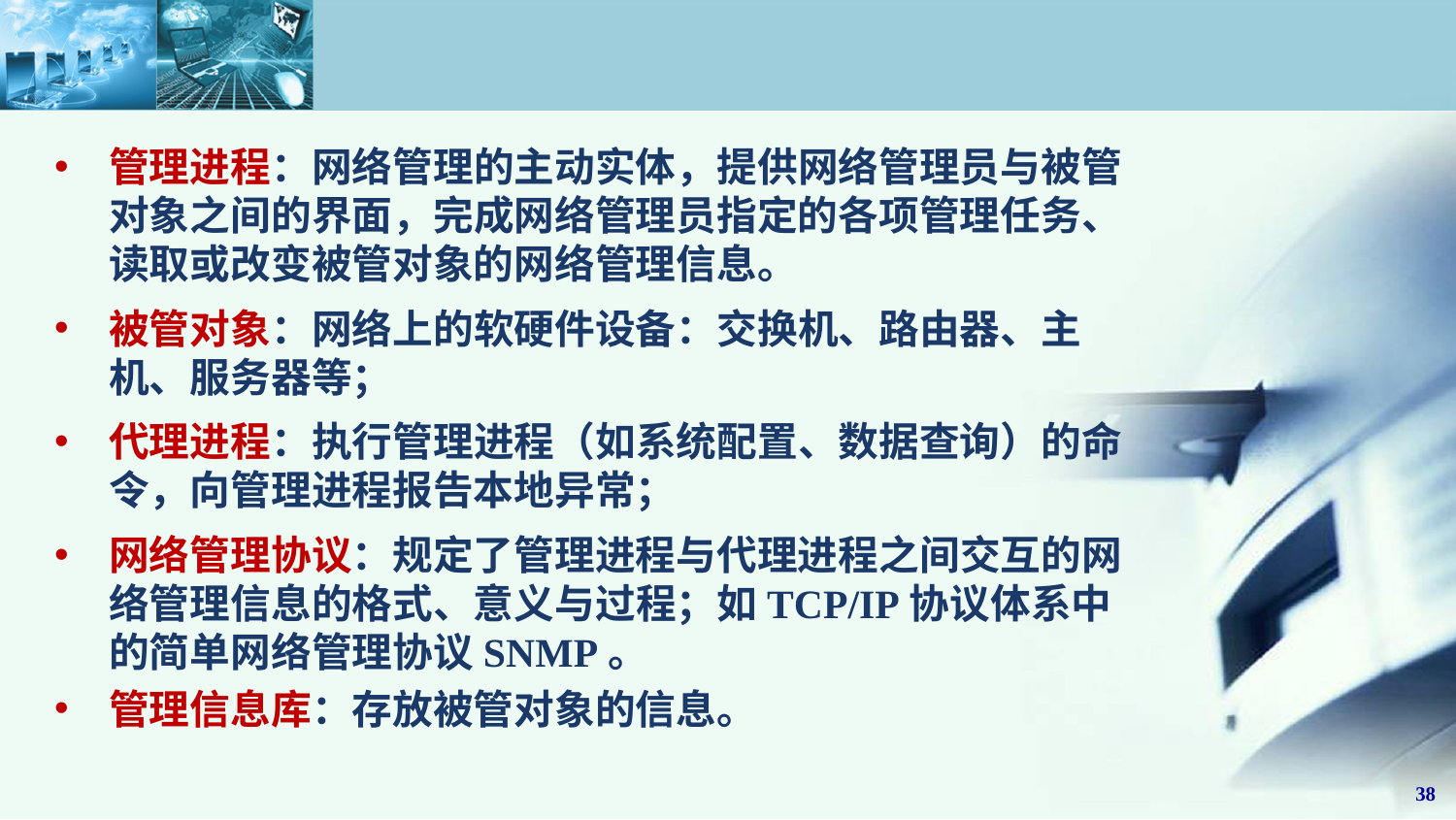

管理进程：网络管理的主动实体，提供网络管理员与被管对象之间的界面，完成网络管理员指定的各项管理任务、读取或改变被管对象的网络管理信息。
被管对象：网络上的软硬件设备：交换机、路由器、主机、服务器等；
代理进程：执行管理进程（如系统配置、数据查询）的命令，向管理进程报告本地异常；
网络管理协议：规定了管理进程与代理进程之间交互的网络管理信息的格式、意义与过程；如TCP/IP协议体系中的简单网络管理协议SNMP。
管理信息库：存放被管对象的信息。
38